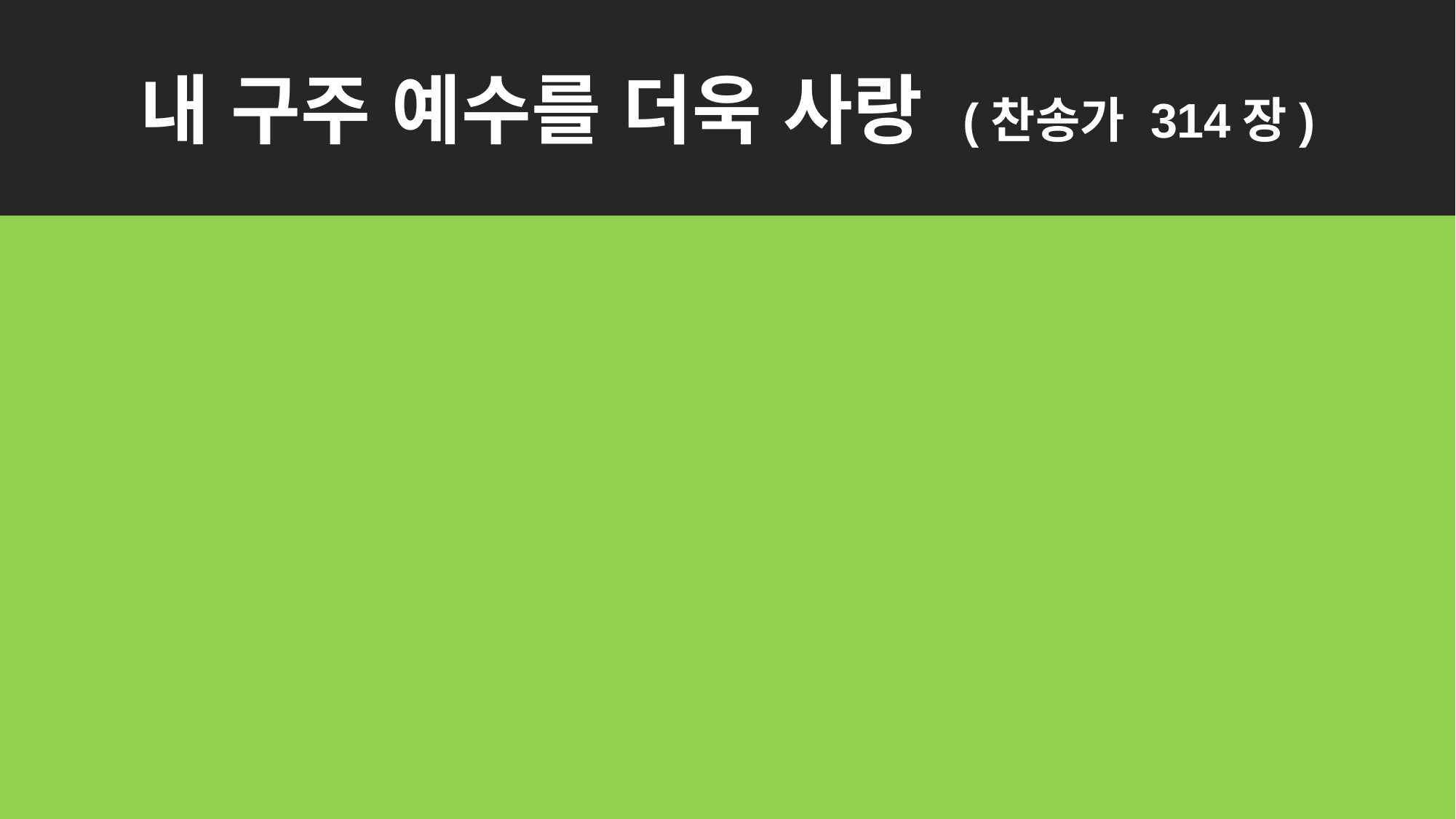

내 구주 예수를 더욱 사랑 (찬송가 314장)